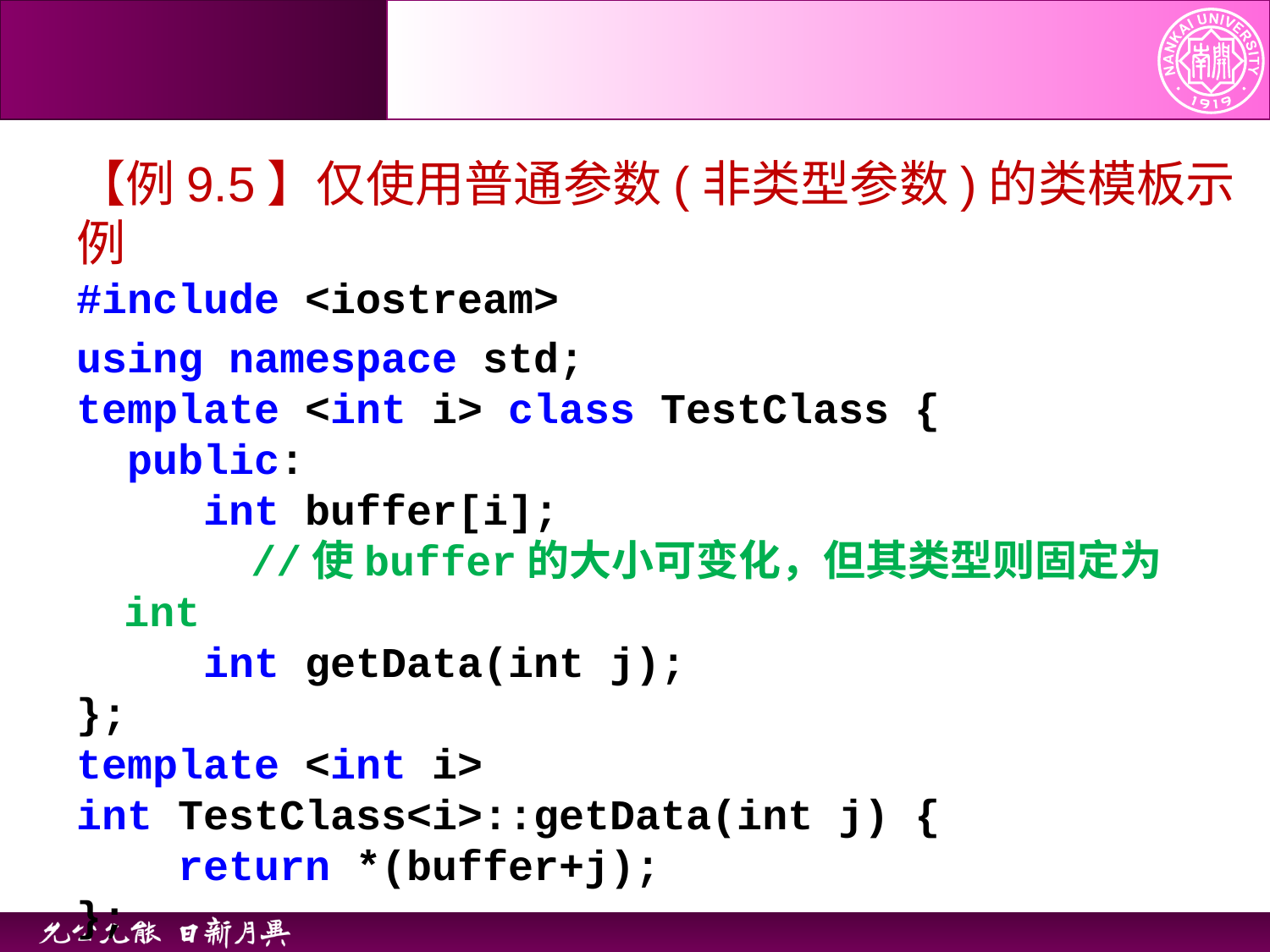

【例9.5】仅使用普通参数(非类型参数)的类模板示例
#include <iostream>
using namespace std;
template <int i> class TestClass {
  public:
     int buffer[i];
		//使buffer的大小可变化，但其类型则固定为int
     int getData(int j);
};
template <int i>
int TestClass<i>::getData(int j) {
    return *(buffer+j);
};